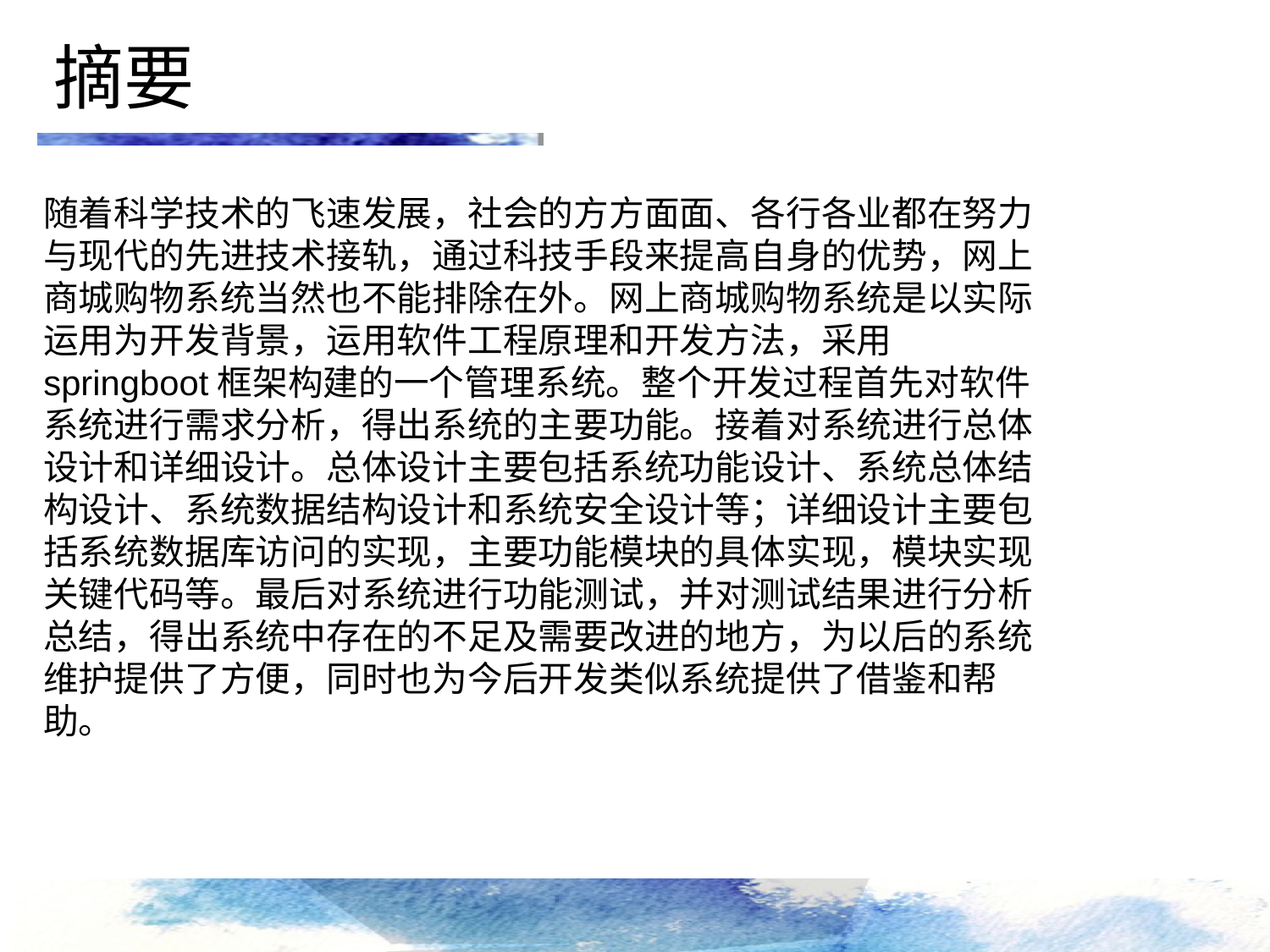

摘要
随着科学技术的飞速发展，社会的方方面面、各行各业都在努力与现代的先进技术接轨，通过科技手段来提高自身的优势，网上商城购物系统当然也不能排除在外。网上商城购物系统是以实际运用为开发背景，运用软件工程原理和开发方法，采用springboot框架构建的一个管理系统。整个开发过程首先对软件系统进行需求分析，得出系统的主要功能。接着对系统进行总体设计和详细设计。总体设计主要包括系统功能设计、系统总体结构设计、系统数据结构设计和系统安全设计等；详细设计主要包括系统数据库访问的实现，主要功能模块的具体实现，模块实现关键代码等。最后对系统进行功能测试，并对测试结果进行分析总结，得出系统中存在的不足及需要改进的地方，为以后的系统维护提供了方便，同时也为今后开发类似系统提供了借鉴和帮助。
点击添加文本
点击添加文本
点击添加文本

点击添加文本